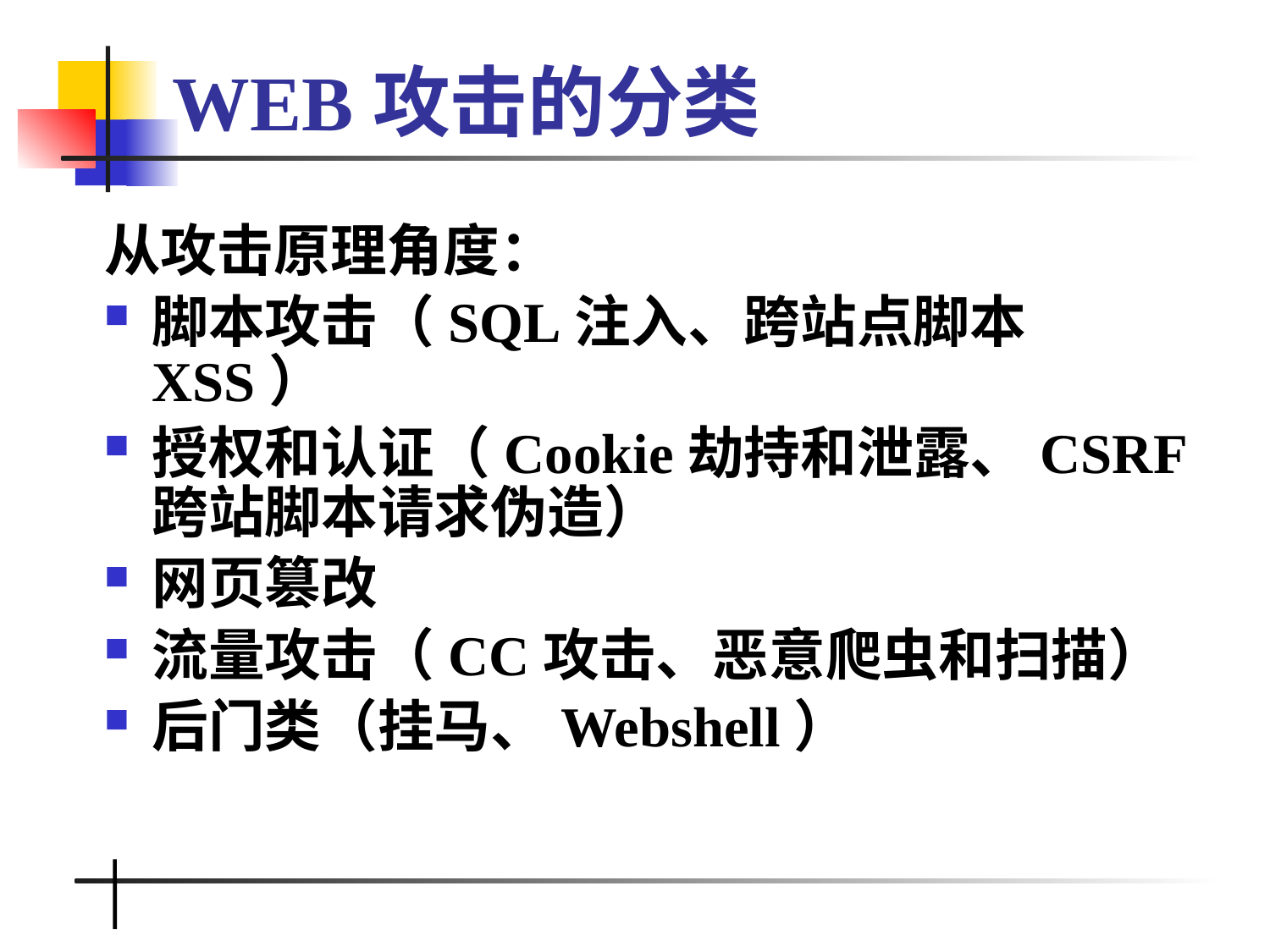

# WEB攻击的分类
从攻击原理角度：
脚本攻击（SQL注入、跨站点脚本XSS）
授权和认证（Cookie劫持和泄露、CSRF跨站脚本请求伪造）
网页篡改
流量攻击（CC攻击、恶意爬虫和扫描）
后门类（挂马、Webshell）